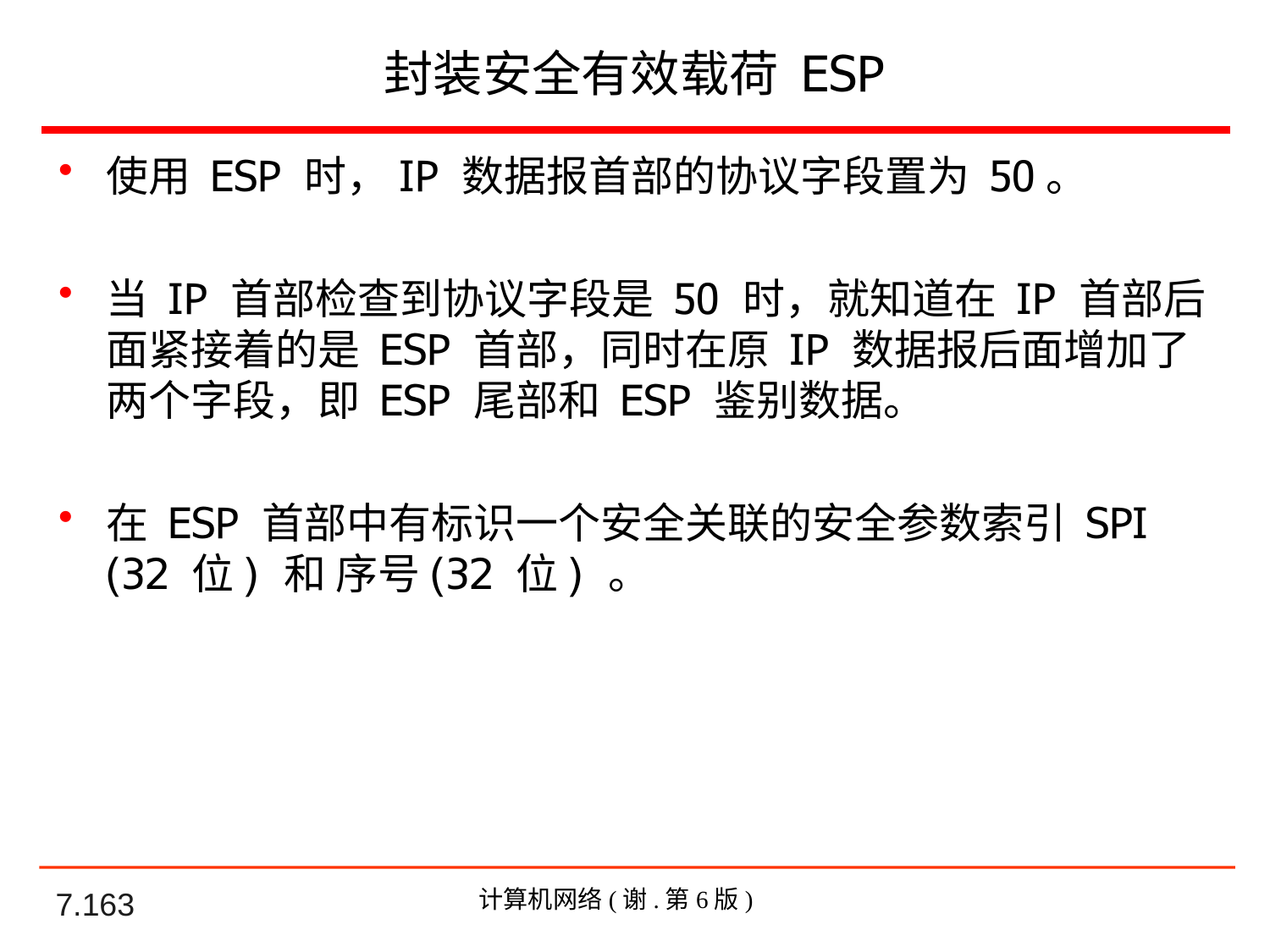

# 封装安全有效载荷 ESP
使用 ESP 时，IP 数据报首部的协议字段置为 50。

当 IP 首部检查到协议字段是 50 时，就知道在 IP 首部后面紧接着的是 ESP 首部，同时在原 IP 数据报后面增加了两个字段，即 ESP 尾部和 ESP 鉴别数据。

在 ESP 首部中有标识一个安全关联的安全参数索引 SPI (32 位) 和 序号(32 位) 。